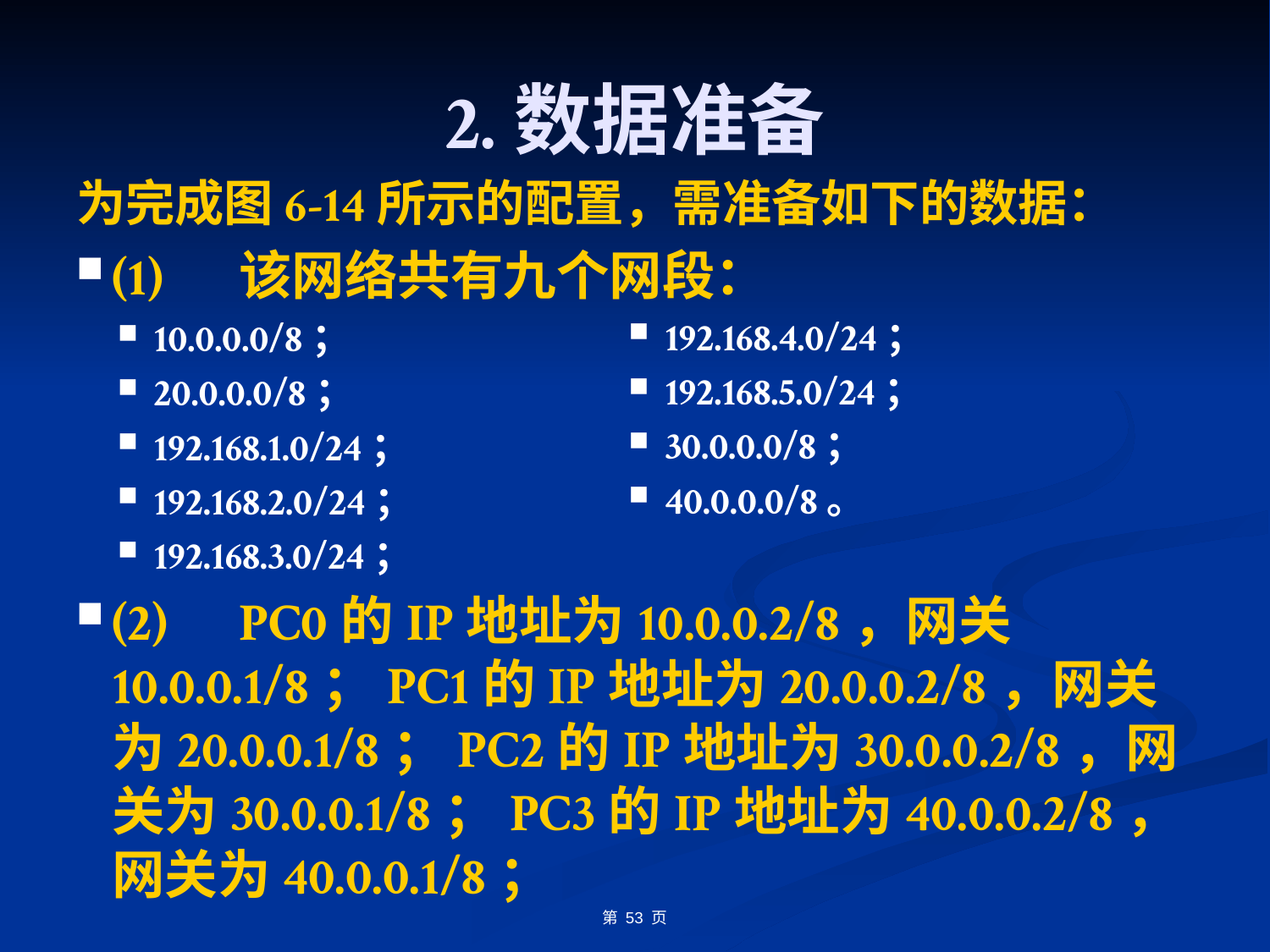

# 2.数据准备

192.168.4.0/24；
192.168.5.0/24；
30.0.0.0/8；
40.0.0.0/8。
为完成图6-14所示的配置，需准备如下的数据：
(1)	该网络共有九个网段：
10.0.0.0/8；
20.0.0.0/8；
192.168.1.0/24；
192.168.2.0/24；
192.168.3.0/24；
(2)	PC0的IP地址为10.0.0.2/8，网关10.0.0.1/8；PC1的IP地址为20.0.0.2/8，网关为20.0.0.1/8；PC2的IP地址为30.0.0.2/8，网关为30.0.0.1/8；PC3的IP地址为40.0.0.2/8，网关为40.0.0.1/8；

第 53 页